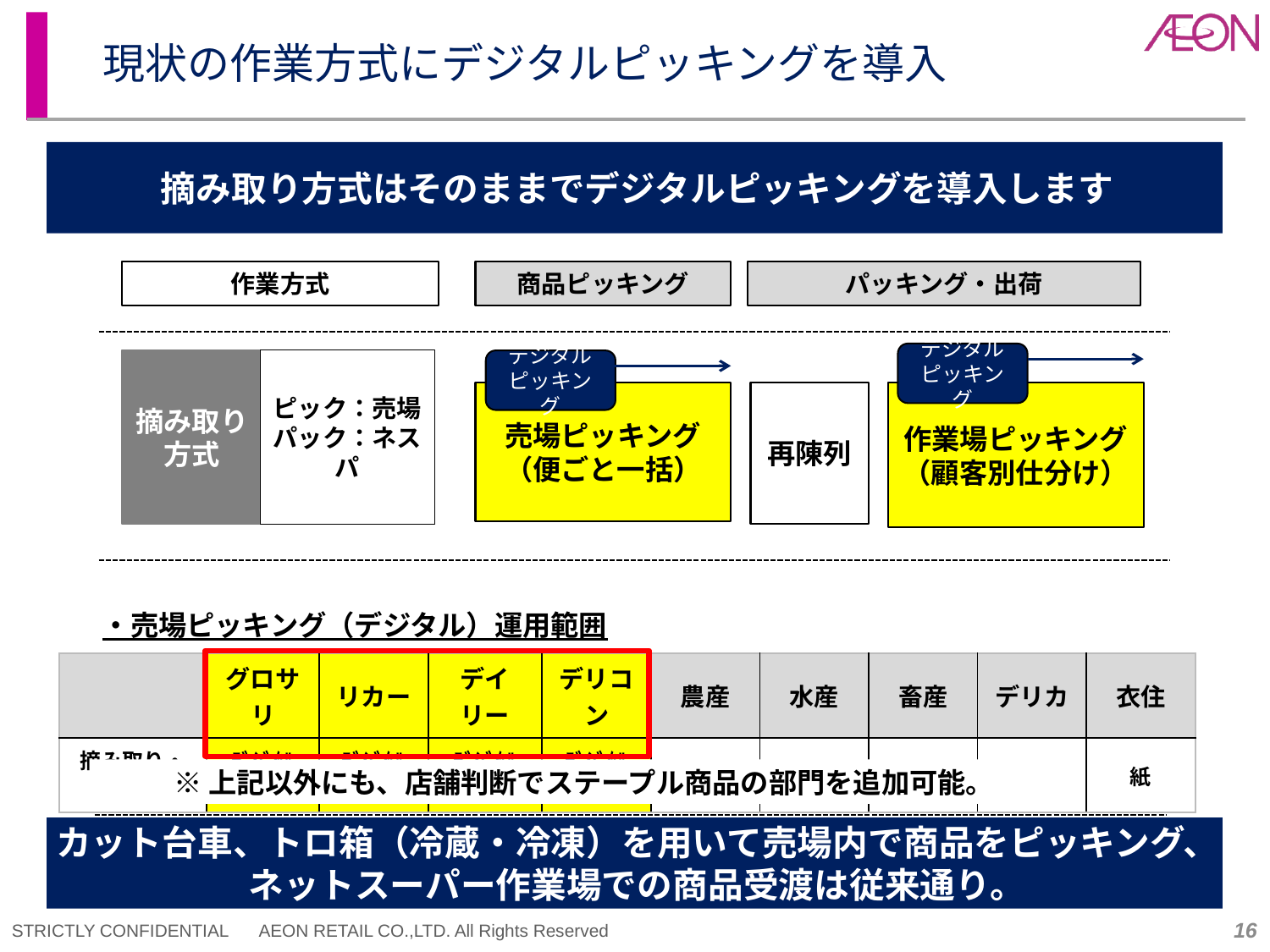

# 現状の作業方式にデジタルピッキングを導入
摘み取り方式はそのままでデジタルピッキングを導入します
作業方式
パッキング・出荷
商品ピッキング
デジタル
ピッキング
摘み取り
方式
ピック：売場
パック：ネスパ
デジタル
ピッキング
売場ピッキング
（便ごと一括）
再陳列
作業場ピッキング（顧客別仕分け）
・売場ピッキング（デジタル）運用範囲

|  | グロサリ | リカー | デイリー | デリコン | 農産 | 水産 | 畜産 | デリカ | 衣住 |
| --- | --- | --- | --- | --- | --- | --- | --- | --- | --- |
| 摘み取り・ レーン | ﾃﾞｼﾞﾀﾙﾋﾟｯｷﾝｸﾞ | ﾃﾞｼﾞﾀﾙﾋﾟｯｷﾝｸﾞ | ﾃﾞｼﾞﾀﾙﾋﾟｯｷﾝｸﾞ | ﾃﾞｼﾞﾀﾙﾋﾟｯｷﾝｸﾞ | 紙 | 紙 | 紙 | 紙 | 紙 |
※上記以外にも、店舗判断でステープル商品の部門を追加可能。
カット台車、トロ箱（冷蔵・冷凍）を用いて売場内で商品をピッキング、
ネットスーパー作業場での商品受渡は従来通り。
　　　　16